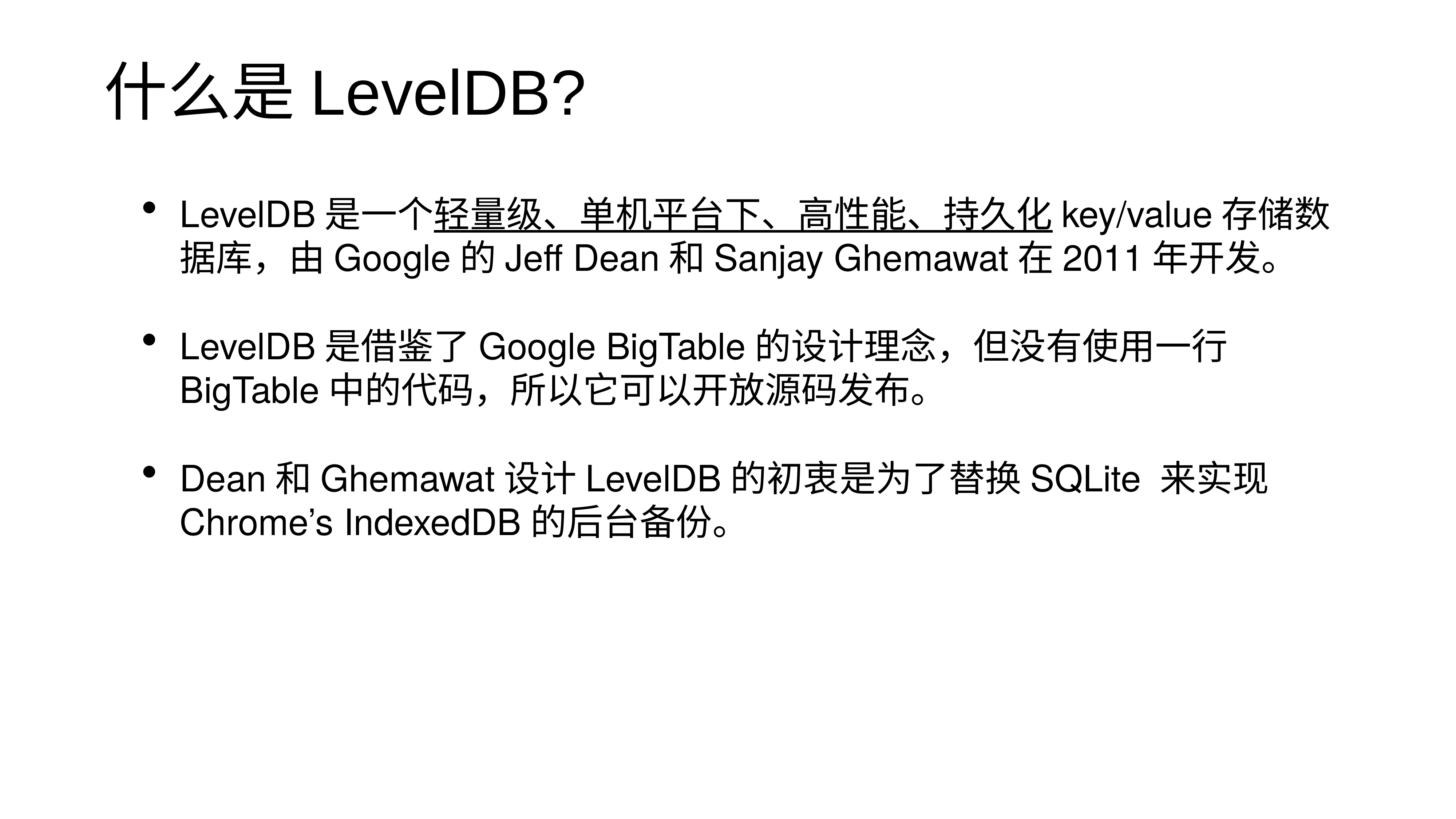

# 什么是LevelDB?
LevelDB是一个轻量级、单机平台下、高性能、持久化key/value存储数据库，由Google的Jeff Dean和Sanjay Ghemawat在2011年开发。
LevelDB是借鉴了Google BigTable的设计理念，但没有使用一行BigTable中的代码，所以它可以开放源码发布。
Dean和Ghemawat设计LevelDB的初衷是为了替换SQLite 来实现Chrome’s IndexedDB的后台备份。